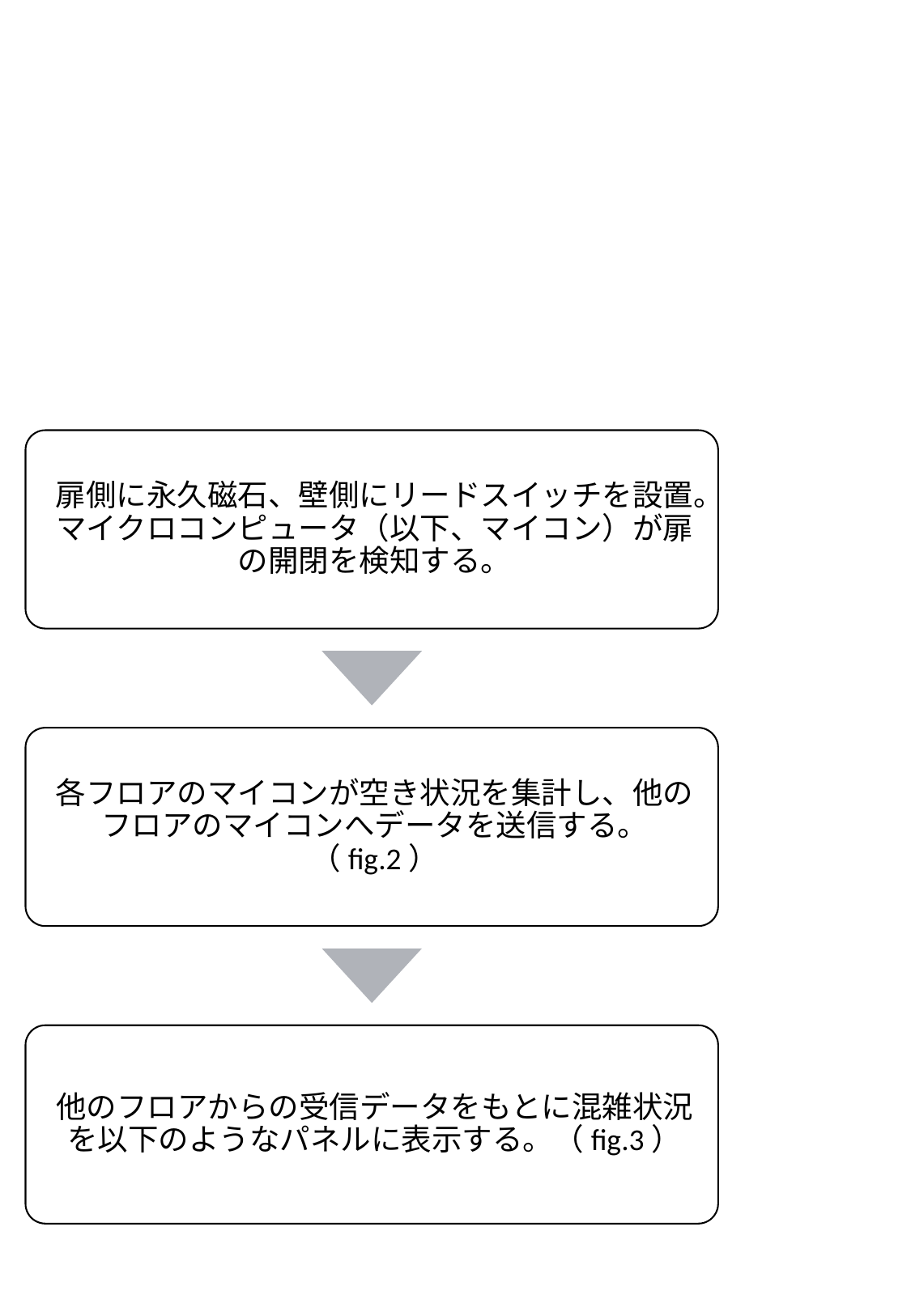

扉側に永久磁石、壁側にリードスイッチを設置。マイクロコンピュータ（以下、マイコン）が扉の開閉を検知する。

各フロアのマイコンが空き状況を集計し、他のフロアのマイコンへデータを送信する。（fig.2）

他のフロアからの受信データをもとに混雑状況を以下のようなパネルに表示する。（fig.3）